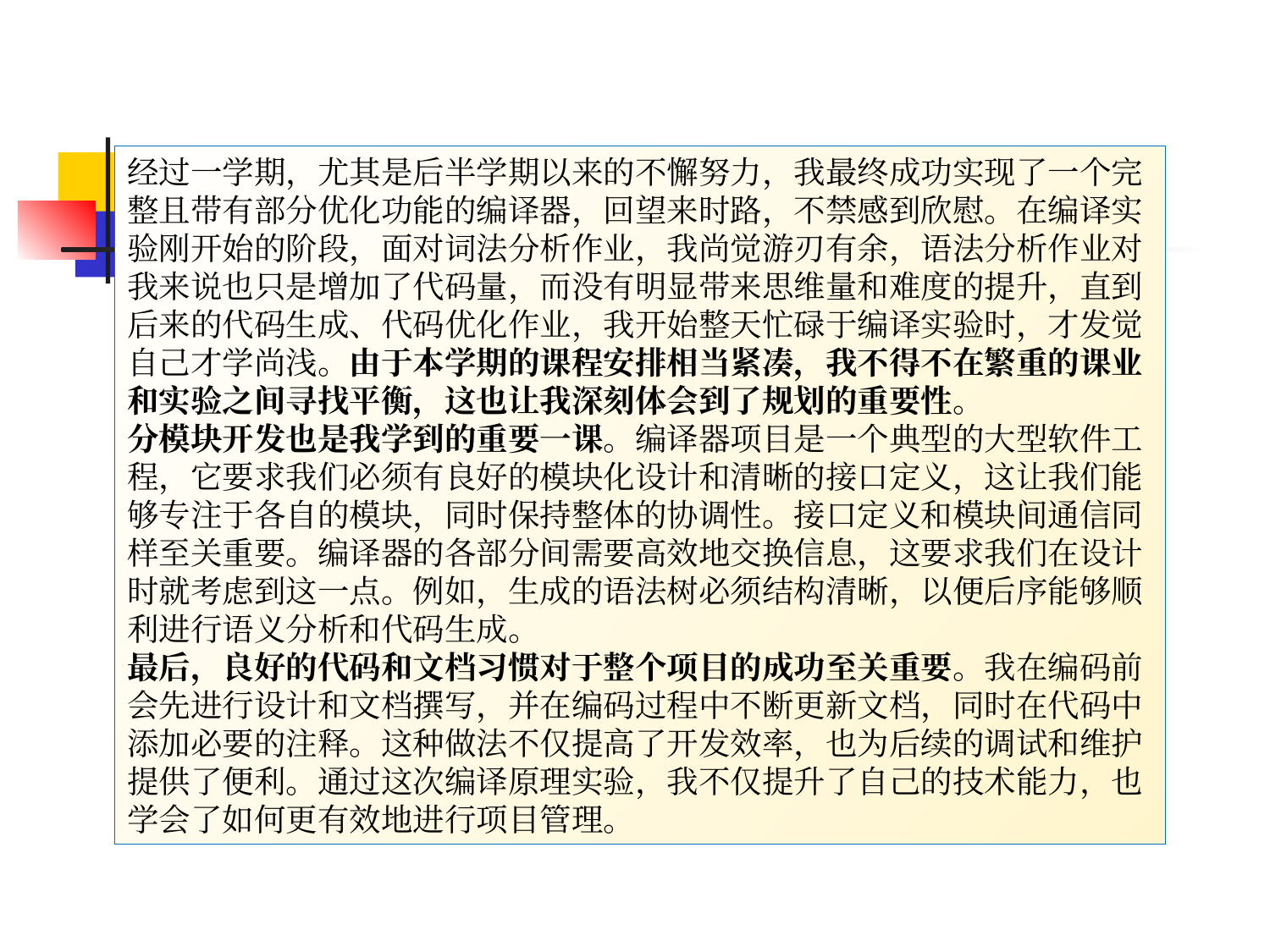

经过一学期，尤其是后半学期以来的不懈努力，我最终成功实现了一个完整且带有部分优化功能的编译器，回望来时路，不禁感到欣慰。在编译实验刚开始的阶段，面对词法分析作业，我尚觉游刃有余，语法分析作业对我来说也只是增加了代码量，而没有明显带来思维量和难度的提升，直到后来的代码生成、代码优化作业，我开始整天忙碌于编译实验时，才发觉自己才学尚浅。由于本学期的课程安排相当紧凑，我不得不在繁重的课业和实验之间寻找平衡，这也让我深刻体会到了规划的重要性。
分模块开发也是我学到的重要一课。编译器项目是一个典型的大型软件工程，它要求我们必须有良好的模块化设计和清晰的接口定义，这让我们能够专注于各自的模块，同时保持整体的协调性。接口定义和模块间通信同样至关重要。编译器的各部分间需要高效地交换信息，这要求我们在设计时就考虑到这一点。例如，生成的语法树必须结构清晰，以便后序能够顺利进行语义分析和代码生成。
最后，良好的代码和文档习惯对于整个项目的成功至关重要。我在编码前会先进行设计和文档撰写，并在编码过程中不断更新文档，同时在代码中添加必要的注释。这种做法不仅提高了开发效率，也为后续的调试和维护提供了便利。通过这次编译原理实验，我不仅提升了自己的技术能力，也学会了如何更有效地进行项目管理。